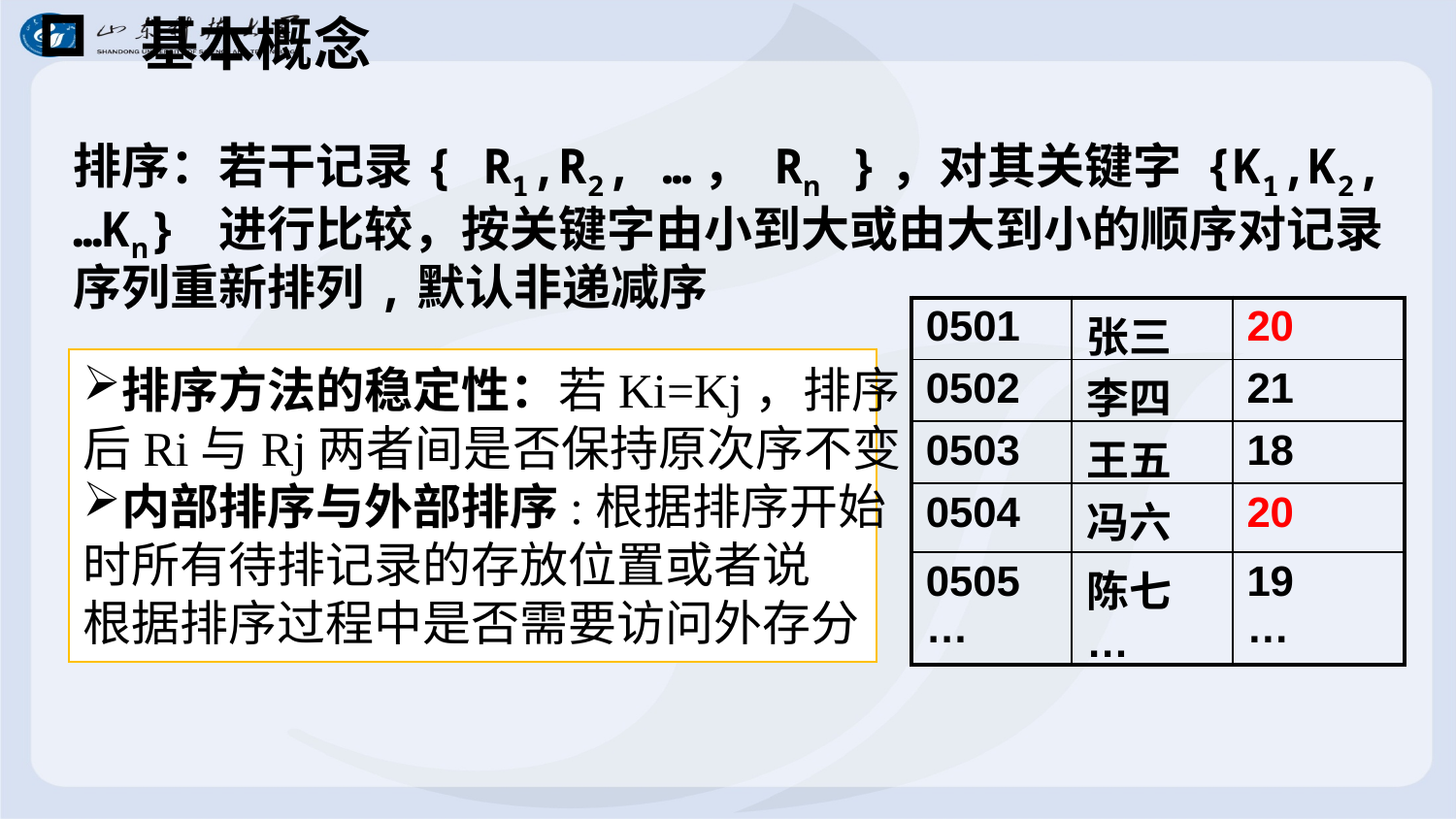

# 基本概念
排序：若干记录{ R1,R2, …， Rn }，对其关键字 {K1,K2,…Kn} 进行比较，按关键字由小到大或由大到小的顺序对记录序列重新排列,默认非递减序
| 0501 | 张三 | 20 |
| --- | --- | --- |
| 0502 | 李四 | 21 |
| 0503 | 王五 | 18 |
| 0504 | 冯六 | 20 |
| 0505 … | 陈七 … | 19 … |
排序方法的稳定性：若Ki=Kj，排序
后Ri与Rj两者间是否保持原次序不变
内部排序与外部排序:根据排序开始
时所有待排记录的存放位置或者说
根据排序过程中是否需要访问外存分